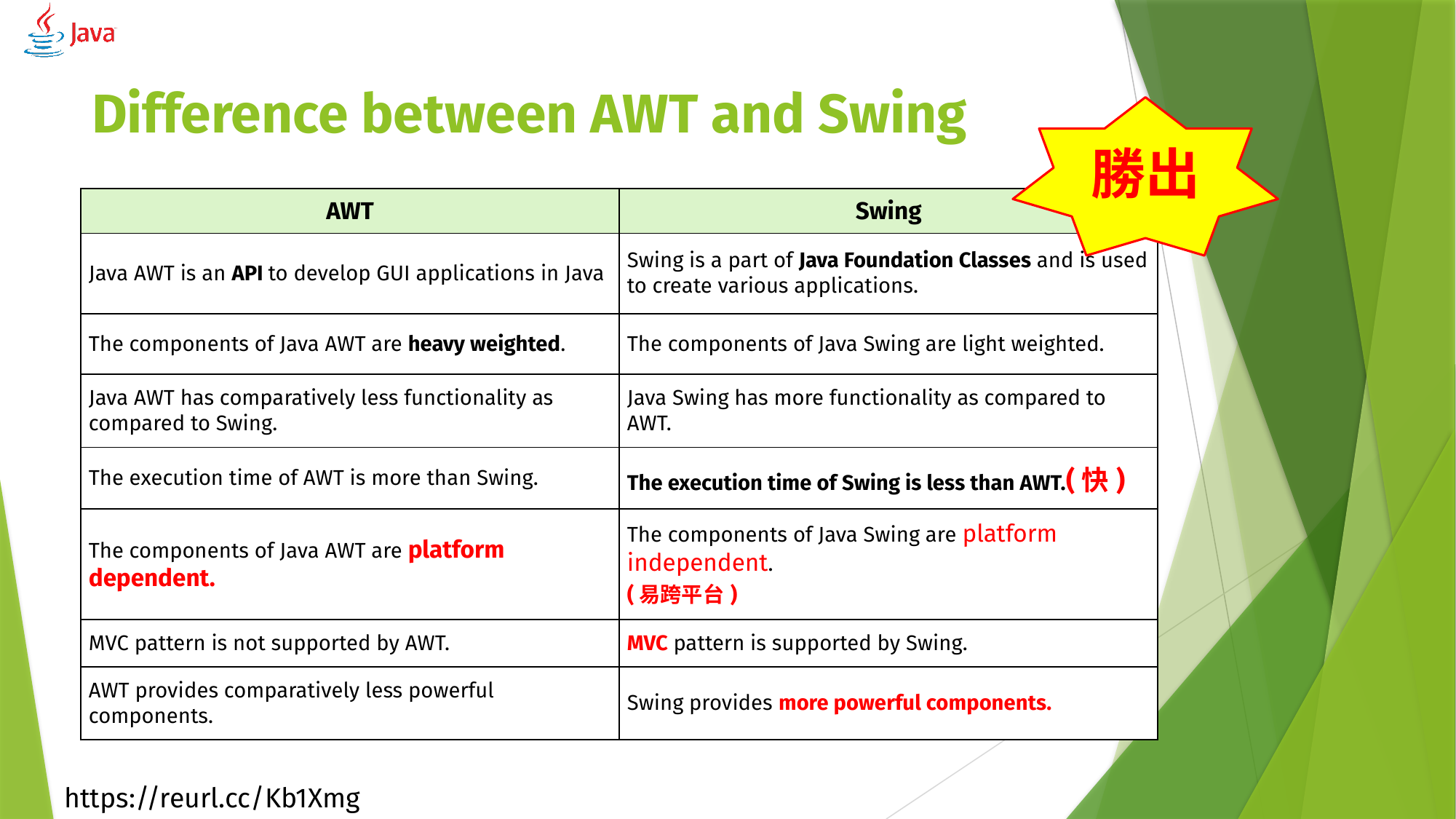

# Difference between AWT and Swing
勝出
| AWT | Swing |
| --- | --- |
| Java AWT is an API to develop GUI applications in Java | Swing is a part of Java Foundation Classes and is used to create various applications. |
| The components of Java AWT are heavy weighted. | The components of Java Swing are light weighted. |
| Java AWT has comparatively less functionality as compared to Swing. | Java Swing has more functionality as compared to AWT. |
| The execution time of AWT is more than Swing. | The execution time of Swing is less than AWT.(快) |
| The components of Java AWT are platform dependent. | The components of Java Swing are platform independent. (易跨平台) |
| MVC pattern is not supported by AWT. | MVC pattern is supported by Swing. |
| AWT provides comparatively less powerful components. | Swing provides more powerful components. |